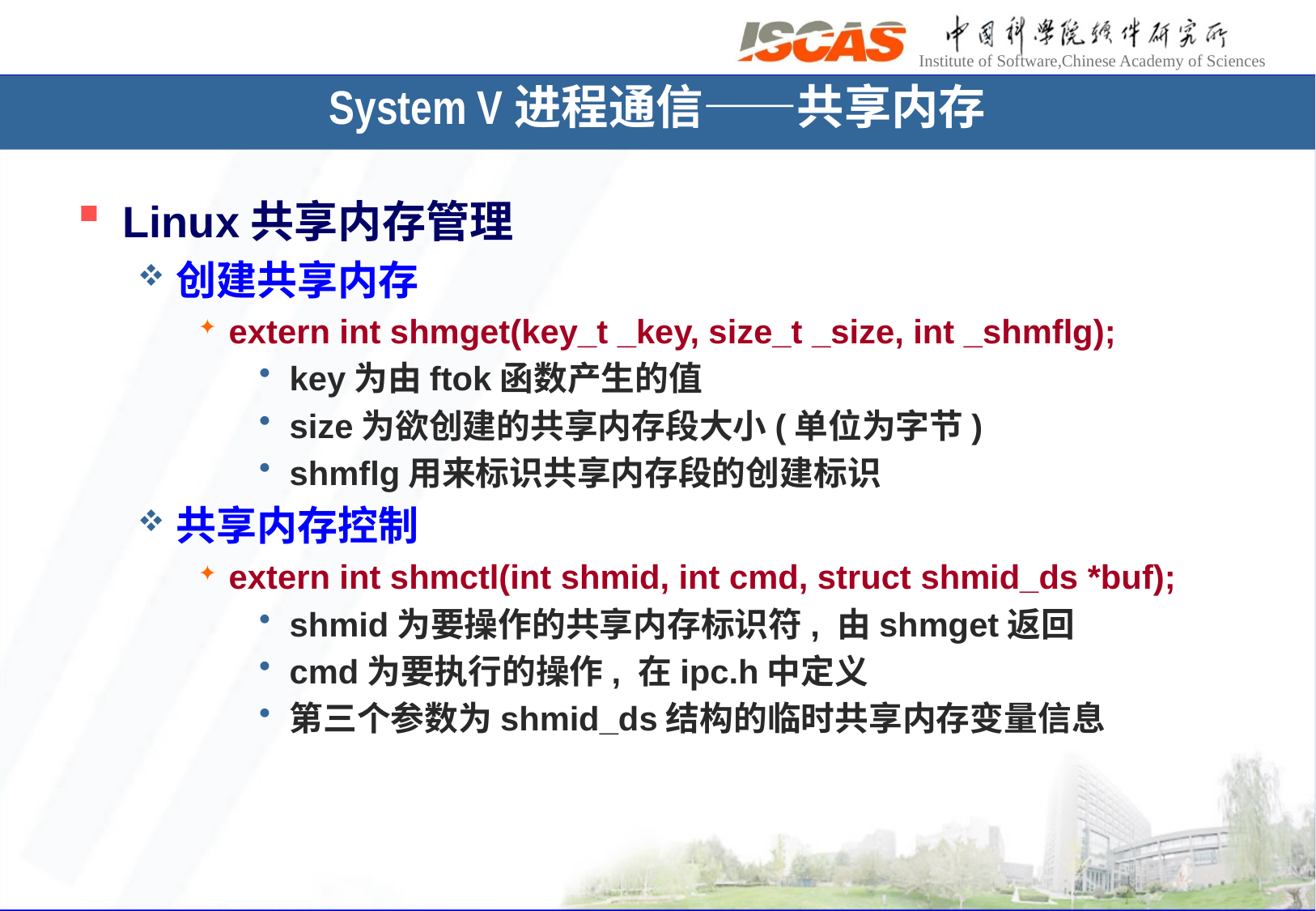

System V进程通信——共享内存
Linux共享内存管理
创建共享内存
extern int shmget(key_t _key, size_t _size, int _shmflg);
key为由ftok函数产生的值
size为欲创建的共享内存段大小(单位为字节)
shmflg用来标识共享内存段的创建标识
共享内存控制
extern int shmctl(int shmid, int cmd, struct shmid_ds *buf);
shmid为要操作的共享内存标识符, 由shmget返回
cmd为要执行的操作, 在ipc.h中定义
第三个参数为shmid_ds结构的临时共享内存变量信息